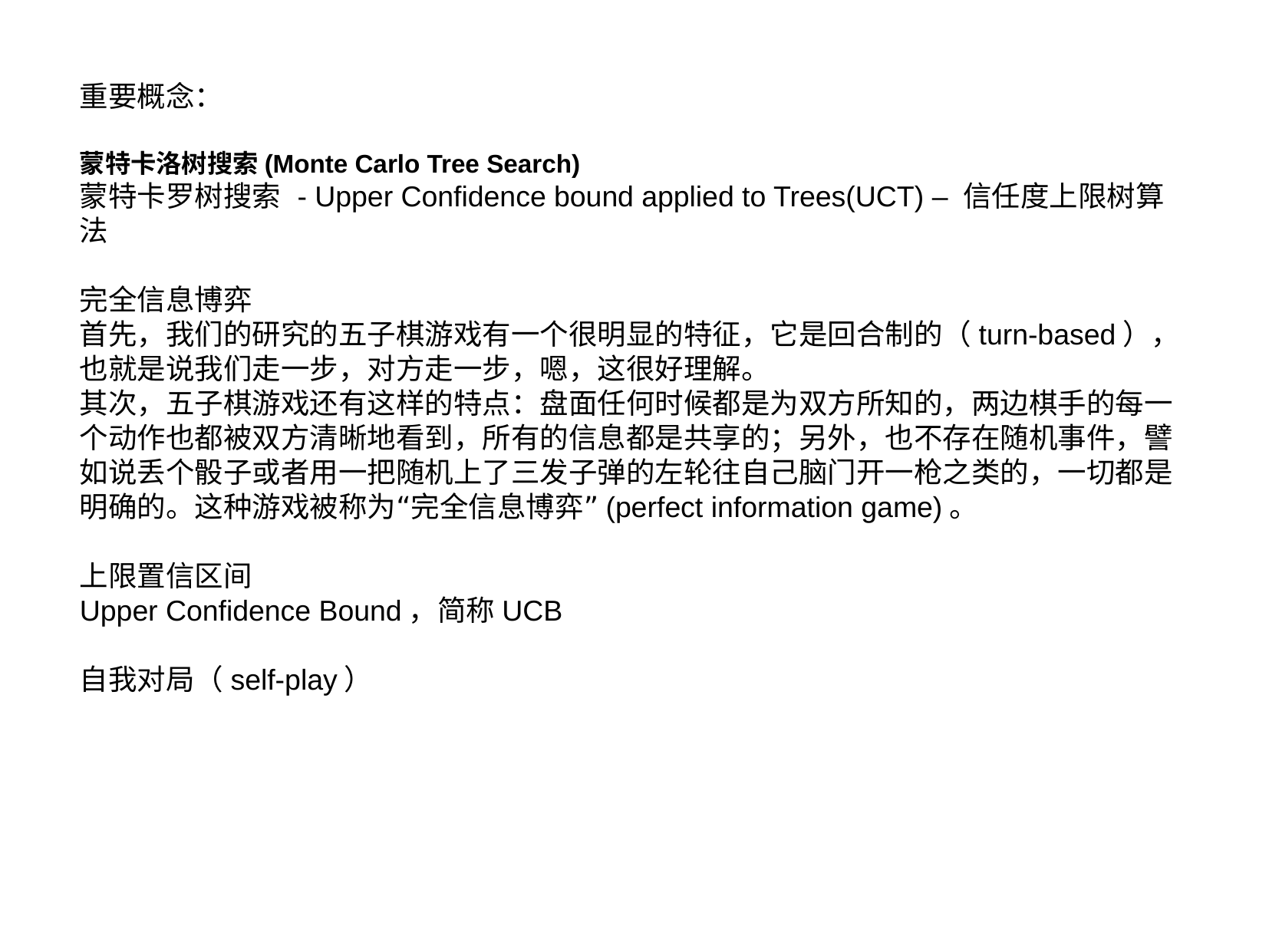

重要概念：

蒙特卡洛树搜索(Monte Carlo Tree Search)
蒙特卡罗树搜索 - Upper Confidence bound applied to Trees(UCT) – 信任度上限树算法

完全信息博弈
首先，我们的研究的五子棋游戏有一个很明显的特征，它是回合制的（turn-based），也就是说我们走一步，对方走一步，嗯，这很好理解。
其次，五子棋游戏还有这样的特点：盘面任何时候都是为双方所知的，两边棋手的每一个动作也都被双方清晰地看到，所有的信息都是共享的；另外，也不存在随机事件，譬如说丢个骰子或者用一把随机上了三发子弹的左轮往自己脑门开一枪之类的，一切都是明确的。这种游戏被称为“完全信息博弈”(perfect information game)。

上限置信区间
Upper Confidence Bound，简称UCB

自我对局（self-play）